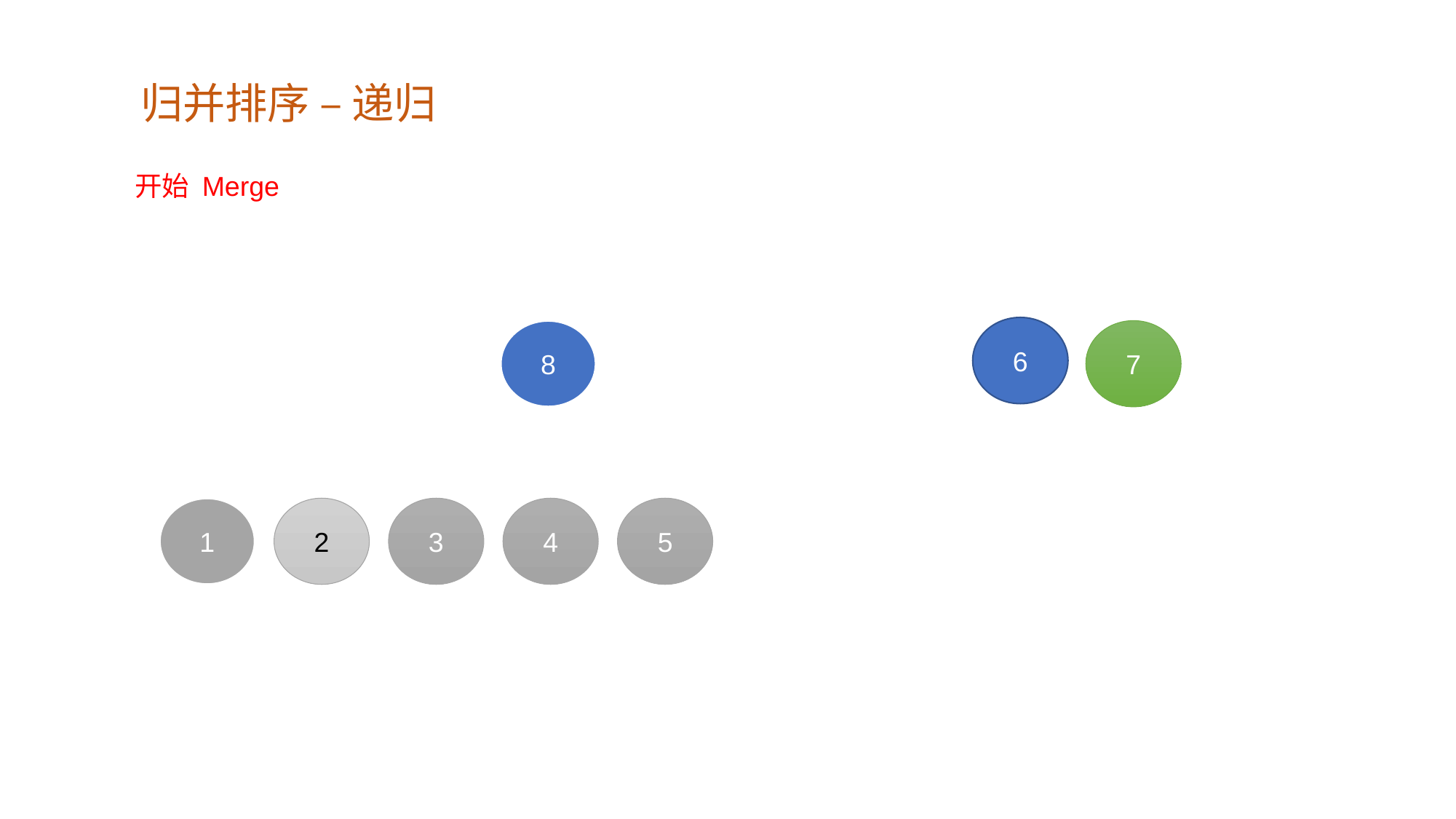

归并排序 – 递归
开始 Merge
6
8
7
1
2
3
4
5